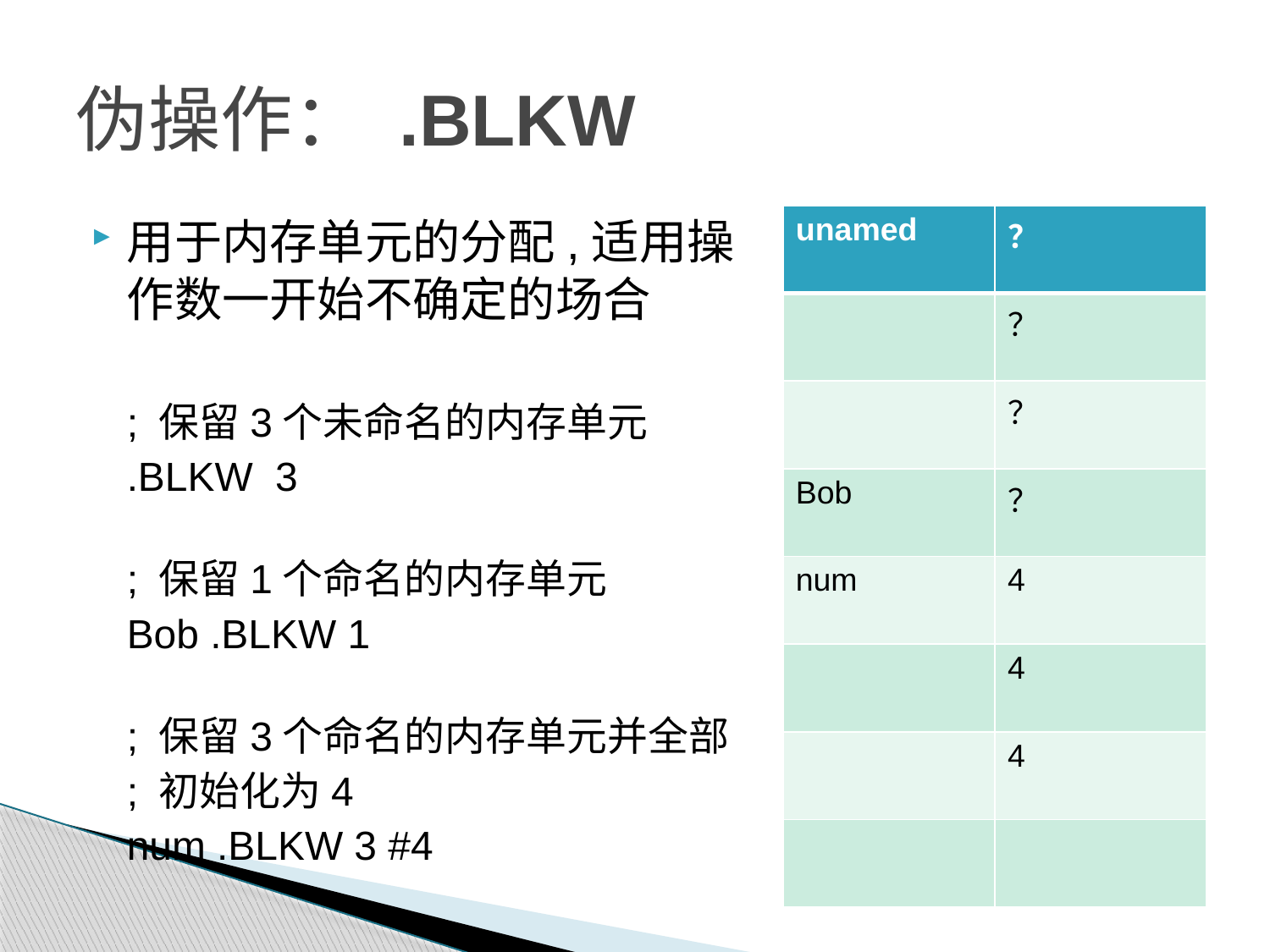

# 伪操作： .BLKW
用于内存单元的分配,适用操作数一开始不确定的场合

; 保留3个未命名的内存单元
.BLKW  3
; 保留1个命名的内存单元
Bob .BLKW 1
; 保留3个命名的内存单元并全部
; 初始化为4
num .BLKW 3 #4
| unamed | ？ |
| --- | --- |
|  | ？ |
|  | ？ |
| Bob | ？ |
| num | 4 |
|  | 4 |
|  | 4 |
|  |  |